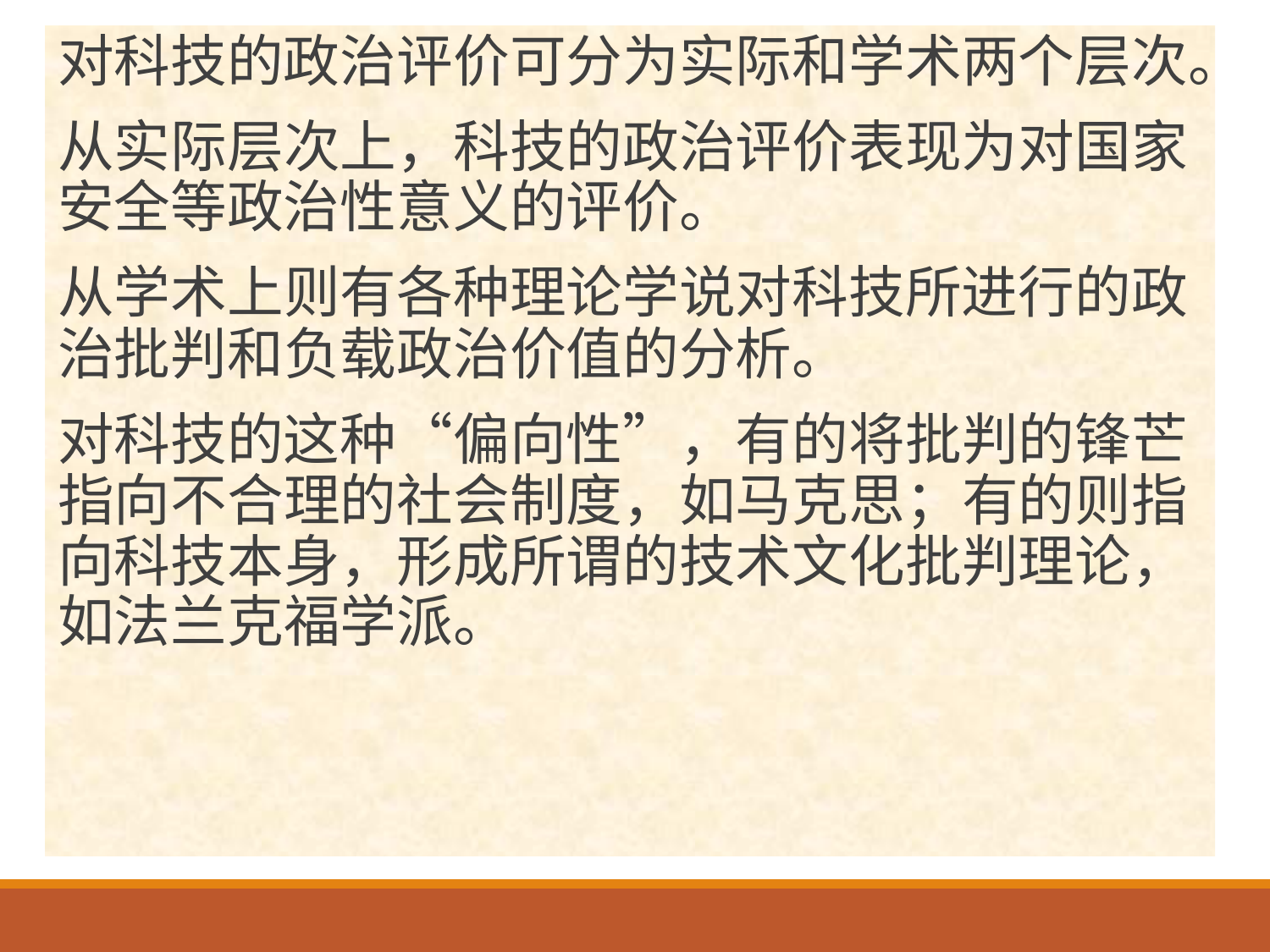

对科技的政治评价可分为实际和学术两个层次。
从实际层次上，科技的政治评价表现为对国家安全等政治性意义的评价。
从学术上则有各种理论学说对科技所进行的政治批判和负载政治价值的分析。
对科技的这种“偏向性”，有的将批判的锋芒指向不合理的社会制度，如马克思；有的则指向科技本身，形成所谓的技术文化批判理论，如法兰克福学派。